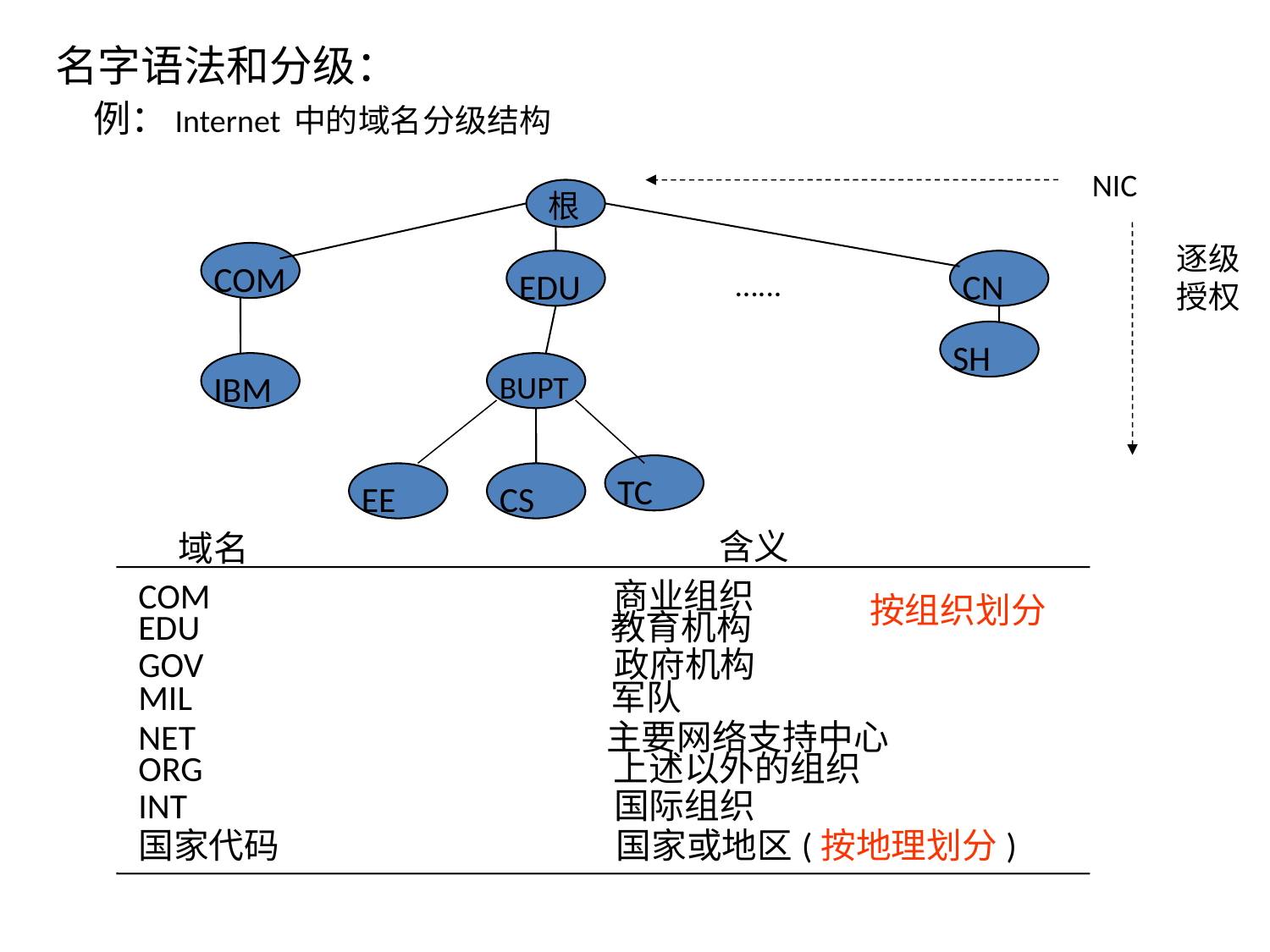

# 名字语法和分级： 例：Internet 中的域名分级结构
NIC

根

COM
EDU
…...
CN

SH

IBM
BUPT

TC
EE
CS

逐级授权

含义
域名

COM                                                 商业组织
EDU                                                  教育机构
GOV                                                  政府机构
MIL                                                   军队
NET                                                  主要网络支持中心
ORG                                                  上述以外的组织
INT                                                    国际组织
国家代码                                           国家或地区(按地理划分)

按组织划分